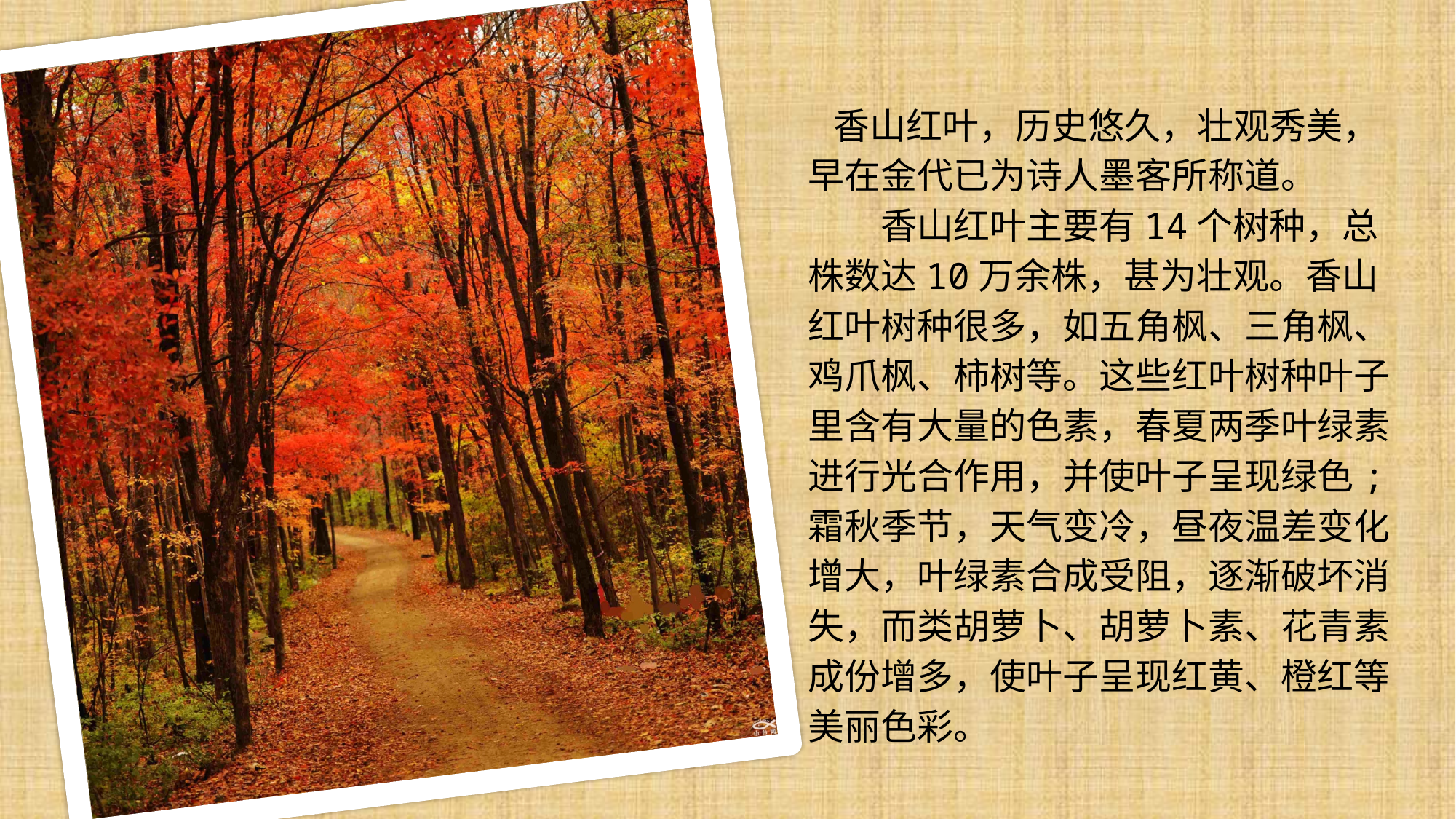

香山红叶，历史悠久，壮观秀美，早在金代已为诗人墨客所称道。
　　香山红叶主要有14个树种，总株数达10万余株，甚为壮观。香山红叶树种很多，如五角枫、三角枫、鸡爪枫、柿树等。这些红叶树种叶子里含有大量的色素，春夏两季叶绿素进行光合作用，并使叶子呈现绿色;霜秋季节，天气变冷，昼夜温差变化增大，叶绿素合成受阻，逐渐破坏消失，而类胡萝卜、胡萝卜素、花青素成份增多，使叶子呈现红黄、橙红等美丽色彩。